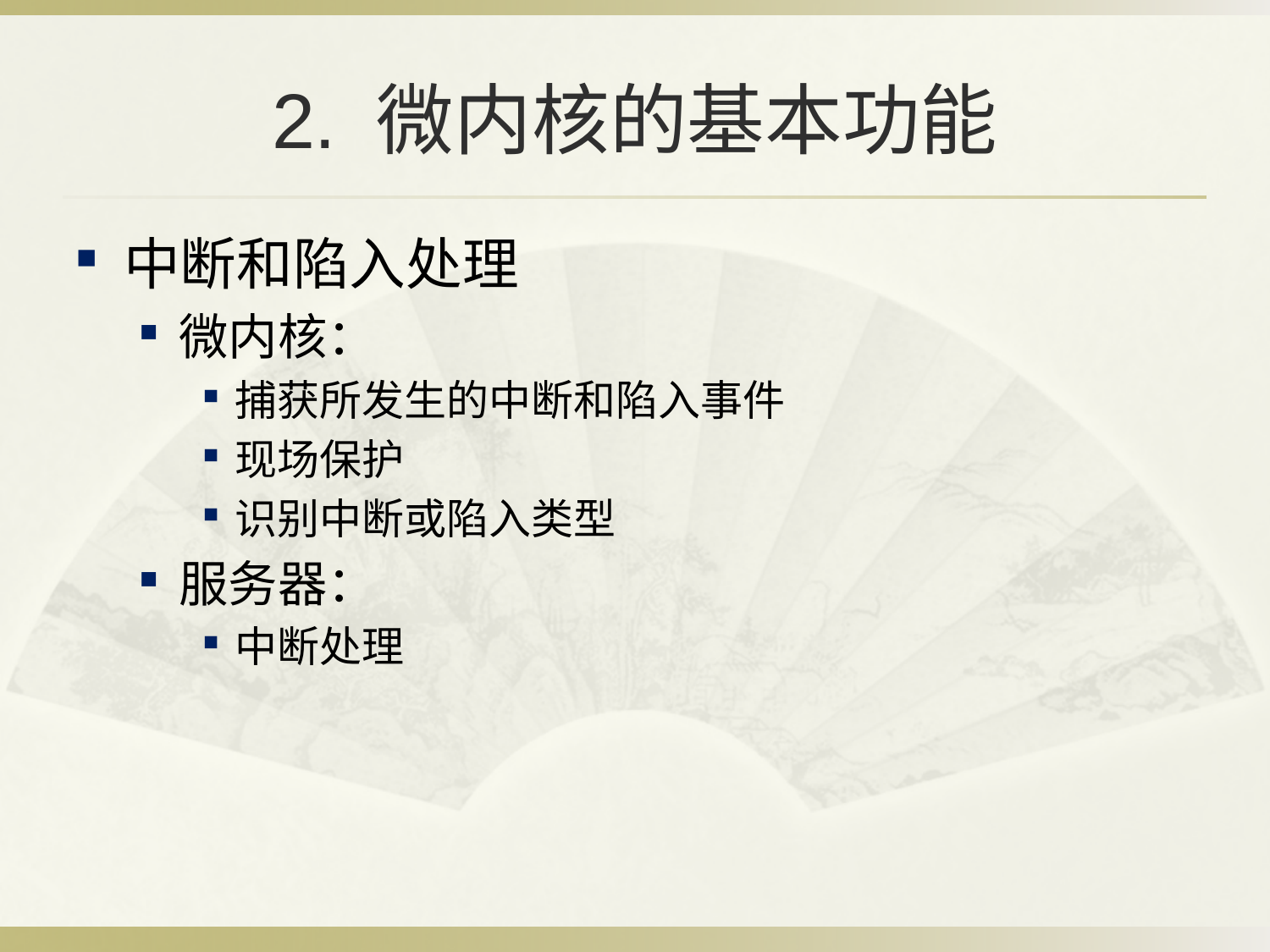

# 2. 微内核的基本功能
中断和陷入处理
微内核：
捕获所发生的中断和陷入事件
现场保护
识别中断或陷入类型
服务器：
中断处理
60